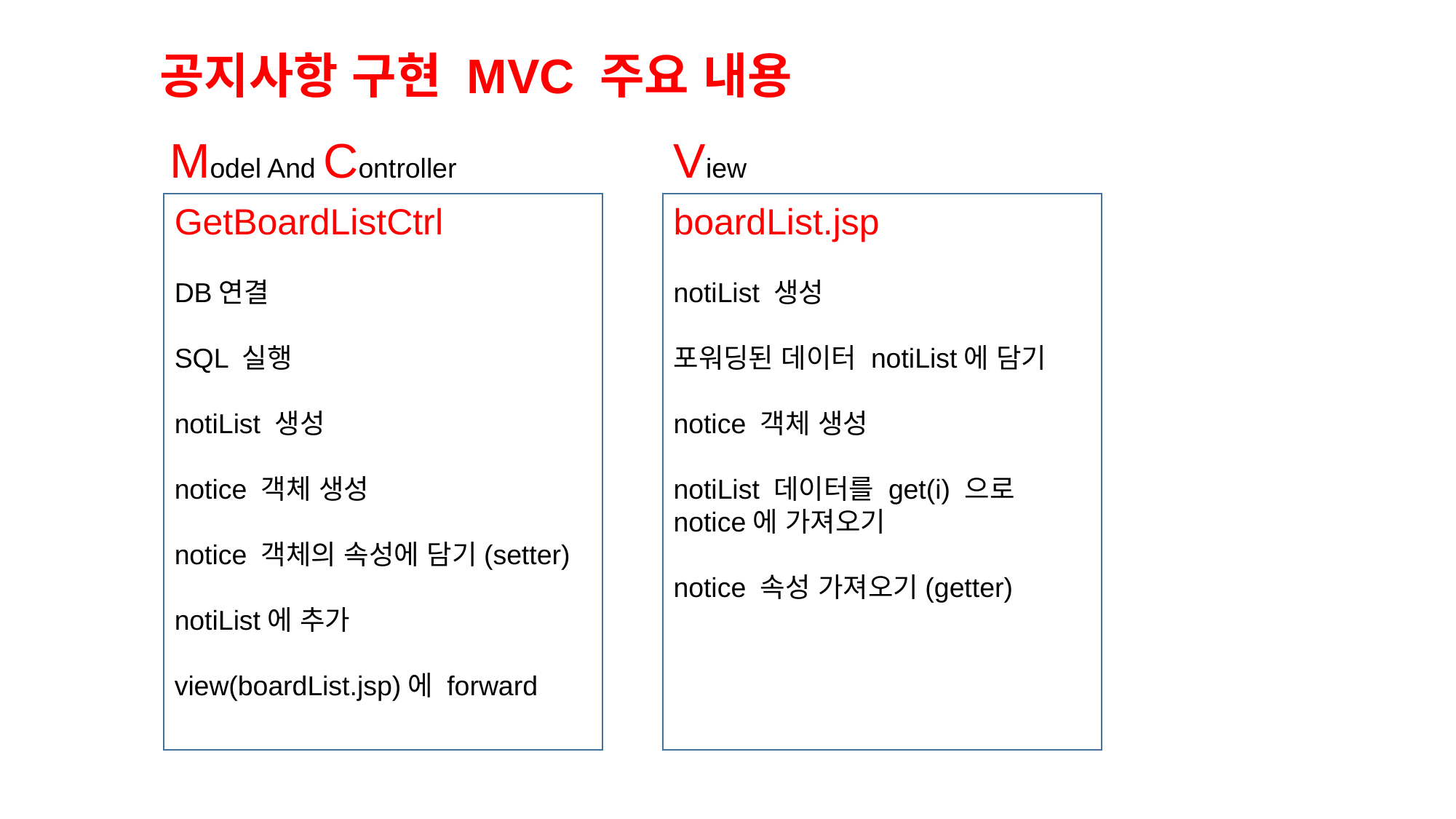

공지사항 구현 MVC 주요 내용
Model And Controller
View
GetBoardListCtrl

DB연결

SQL 실행

notiList 생성

notice 객체 생성

notice 객체의 속성에 담기(setter)

notiList에 추가

view(boardList.jsp)에 forward
boardList.jsp

notiList 생성

포워딩된 데이터 notiList에 담기

notice 객체 생성

notiList 데이터를 get(i) 으로 notice에 가져오기

notice 속성 가져오기(getter)